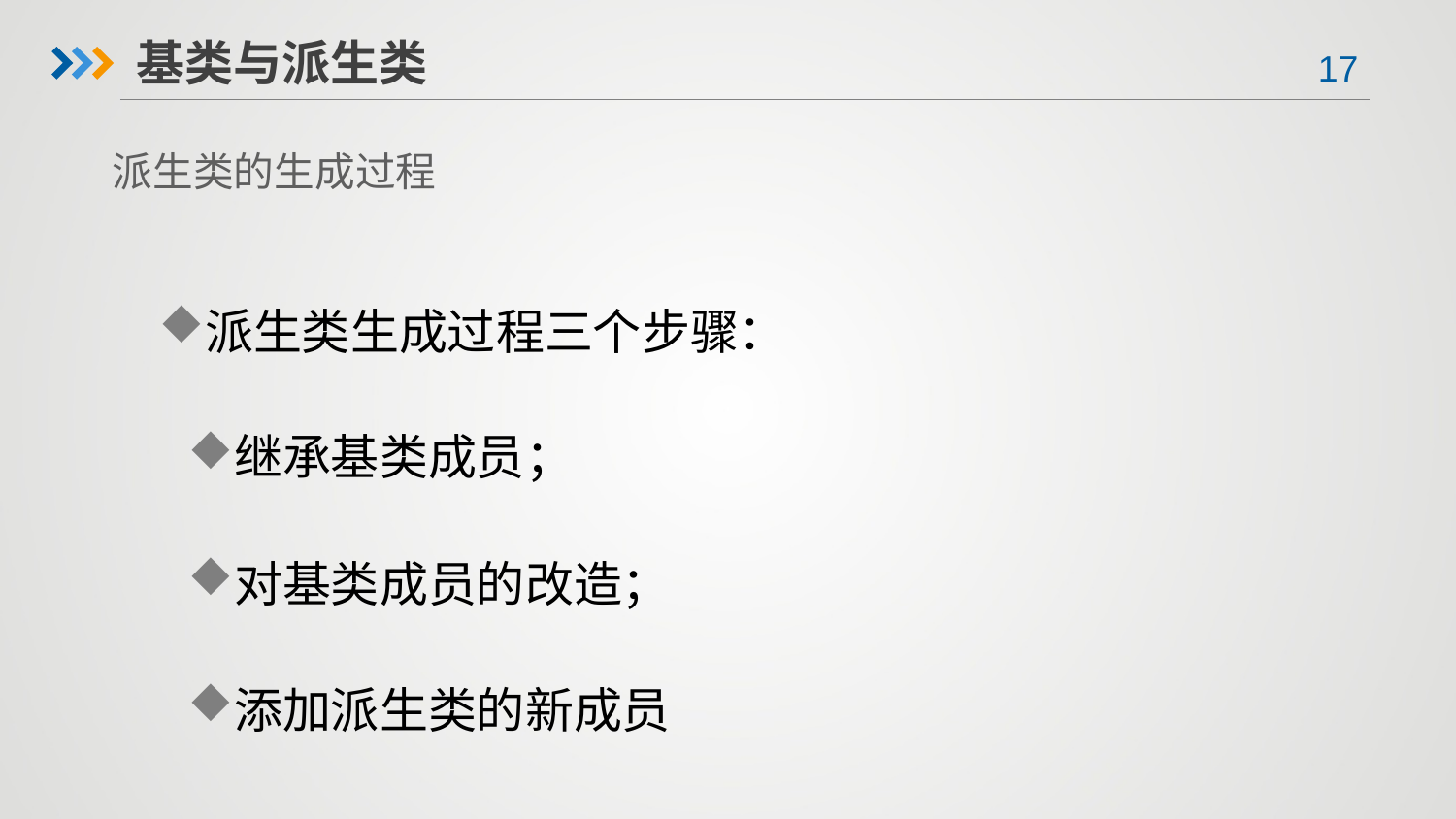

基类与派生类
派生类的生成过程
派生类生成过程三个步骤：
继承基类成员；
对基类成员的改造；
添加派生类的新成员